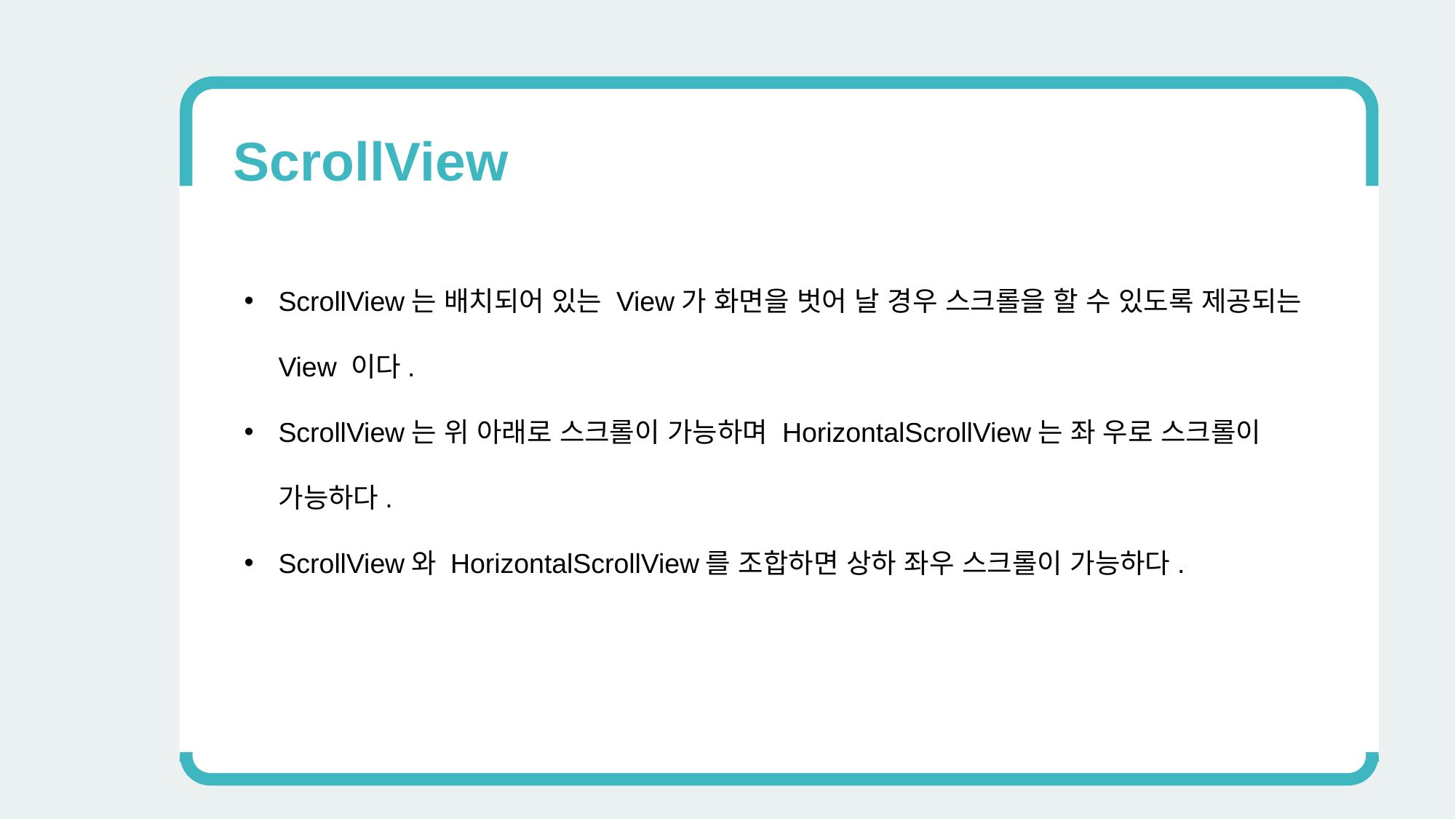

ScrollView

ScrollView는 배치되어 있는 View가 화면을 벗어 날 경우 스크롤을 할 수 있도록 제공되는 View 이다.
ScrollView는 위 아래로 스크롤이 가능하며 HorizontalScrollView는 좌 우로 스크롤이 가능하다.
ScrollView와 HorizontalScrollView를 조합하면 상하 좌우 스크롤이 가능하다.